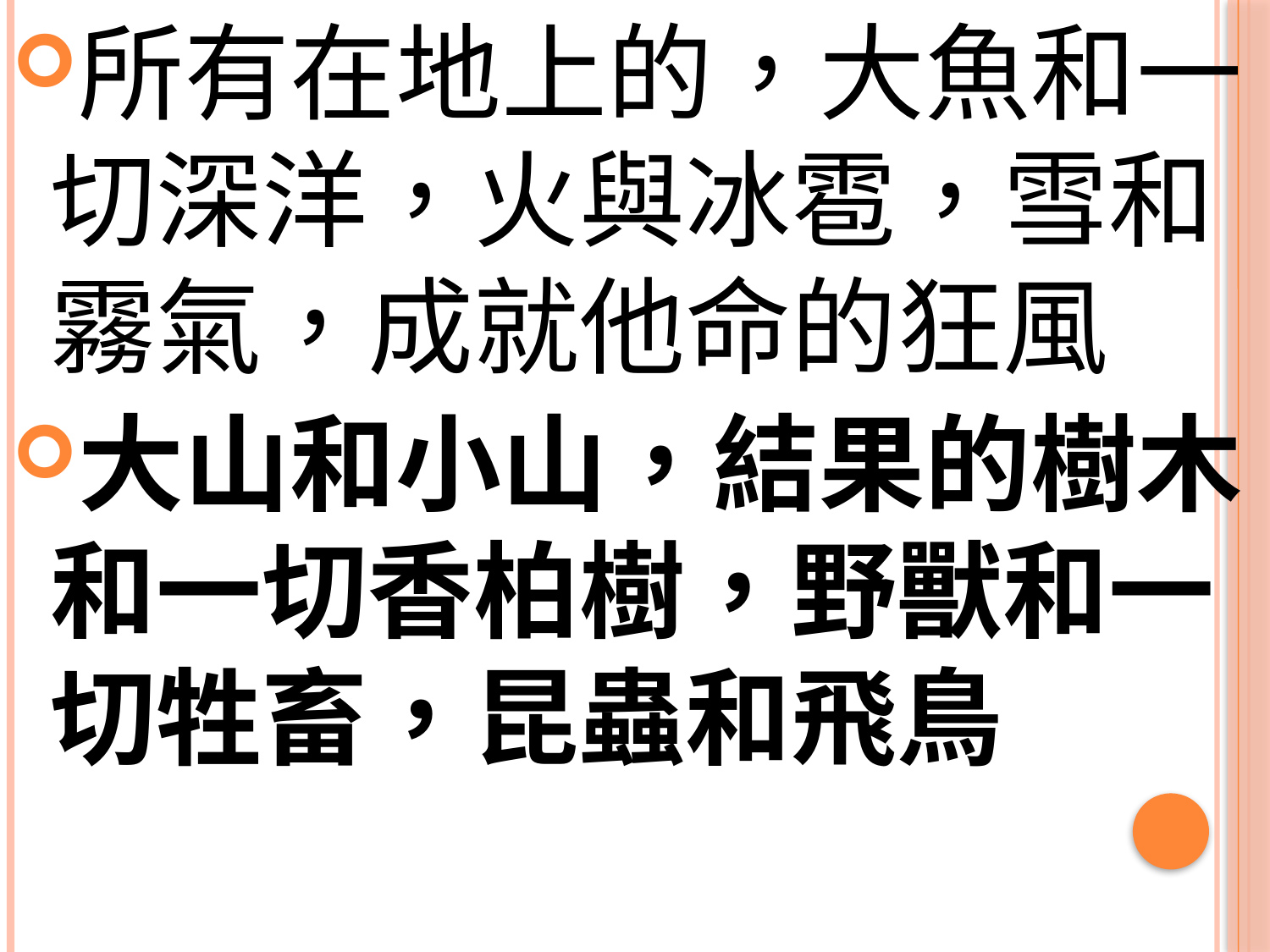

所有在地上的，大魚和一切深洋，火與冰雹，雪和霧氣，成就他命的狂風
大山和小山，結果的樹木和一切香柏樹，野獸和一切牲畜，昆蟲和飛鳥